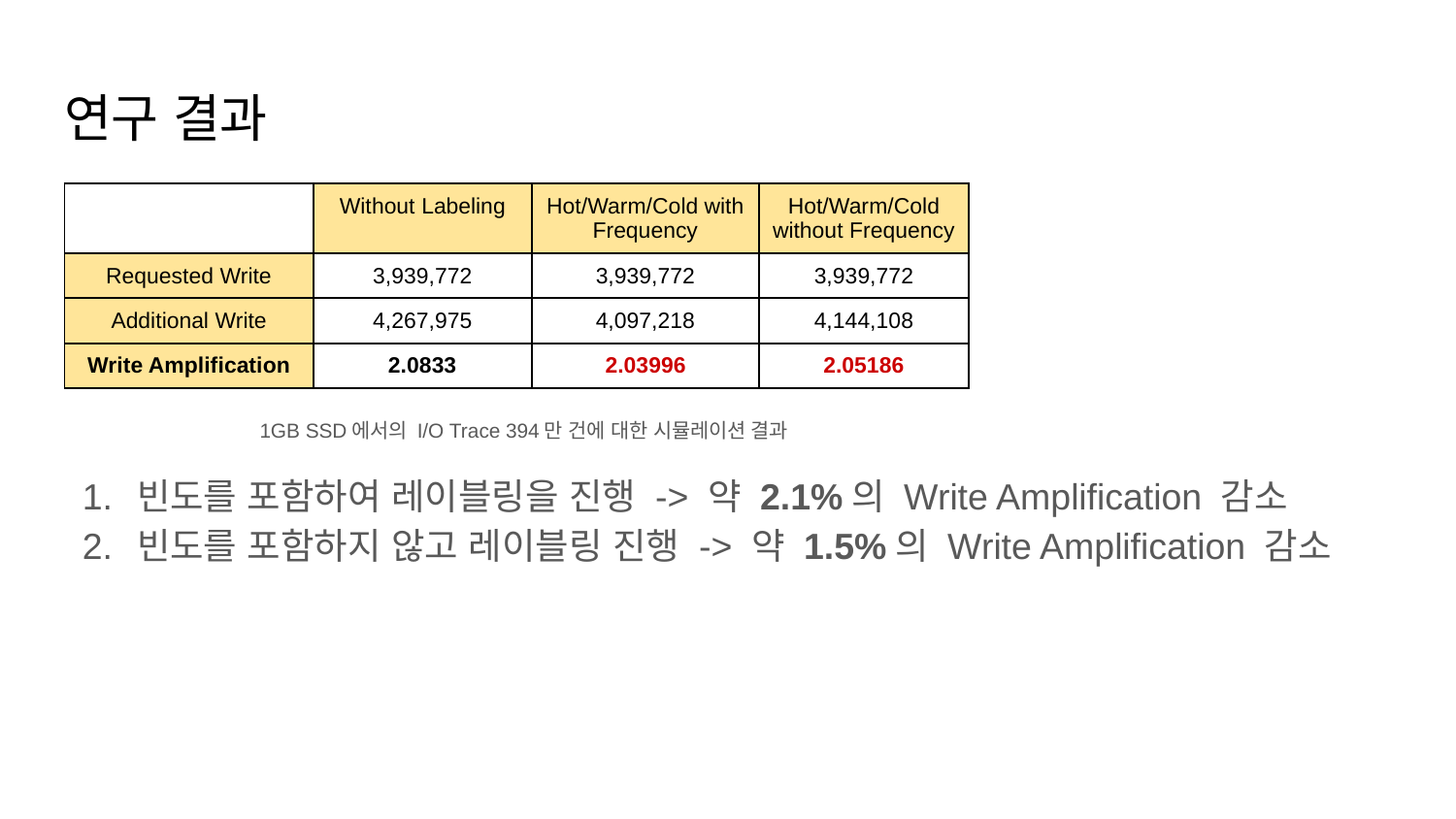

# 연구 결과

                                   1GB SSD에서의 I/O Trace 394만 건에 대한 시뮬레이션 결과
빈도를 포함하여 레이블링을 진행 -> 약 2.1%의 Write Amplification 감소
빈도를 포함하지 않고 레이블링 진행 -> 약 1.5%의 Write Amplification 감소

|  | Without Labeling | Hot/Warm/Cold with Frequency | Hot/Warm/Cold without Frequency |
| --- | --- | --- | --- |
| Requested Write | 3,939,772 | 3,939,772 | 3,939,772 |
| Additional Write | 4,267,975 | 4,097,218 | 4,144,108 |
| Write Amplification | 2.0833 | 2.03996 | 2.05186 |